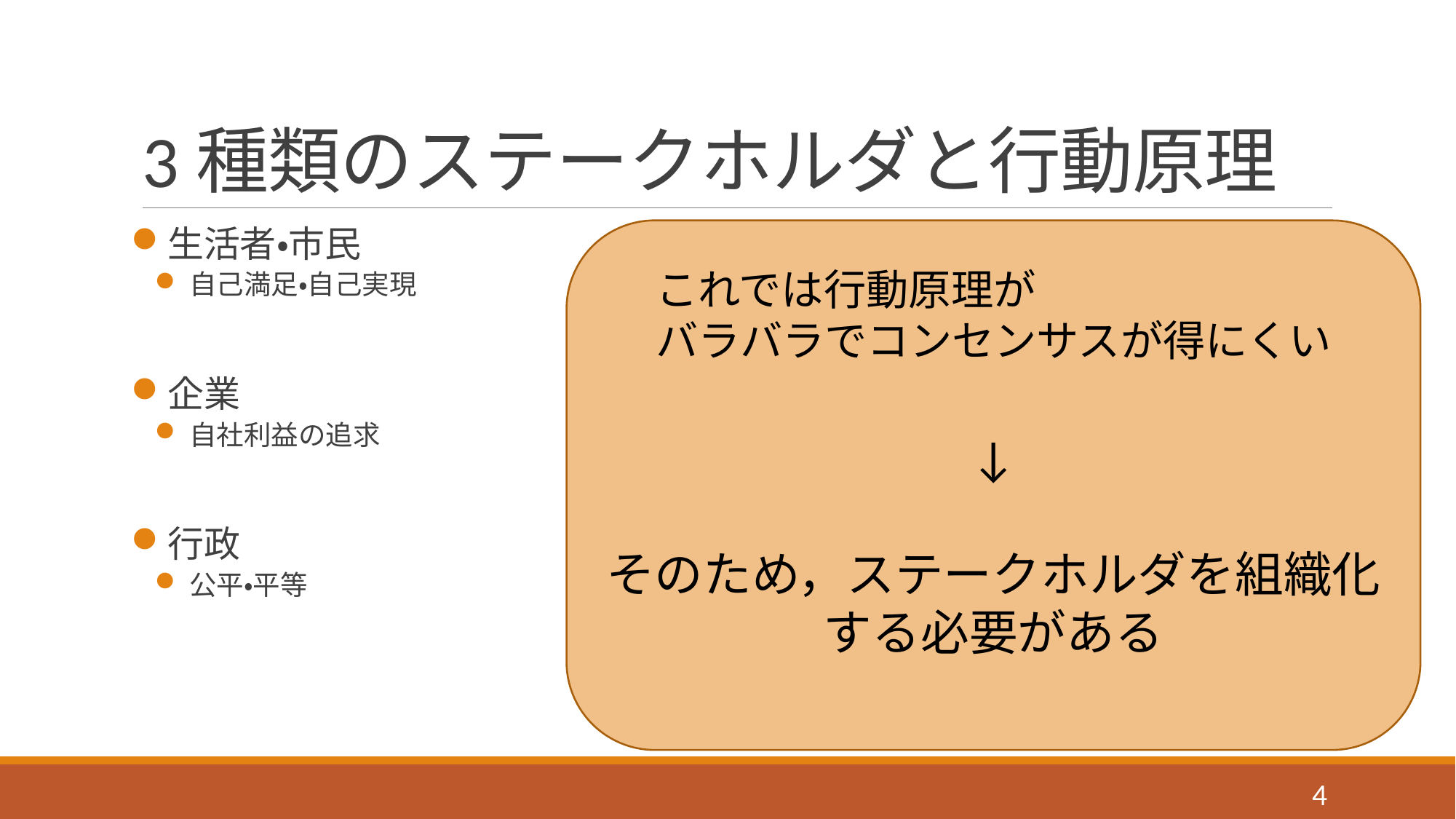

# 3種類のステークホルダと行動原理
生活者・市民
自己満足・自己実現

企業
自社利益の追求

行政
公平・平等

↓

そのため，ステークホルダを組織化する必要がある
これでは行動原理が
バラバラでコンセンサスが得にくい
4